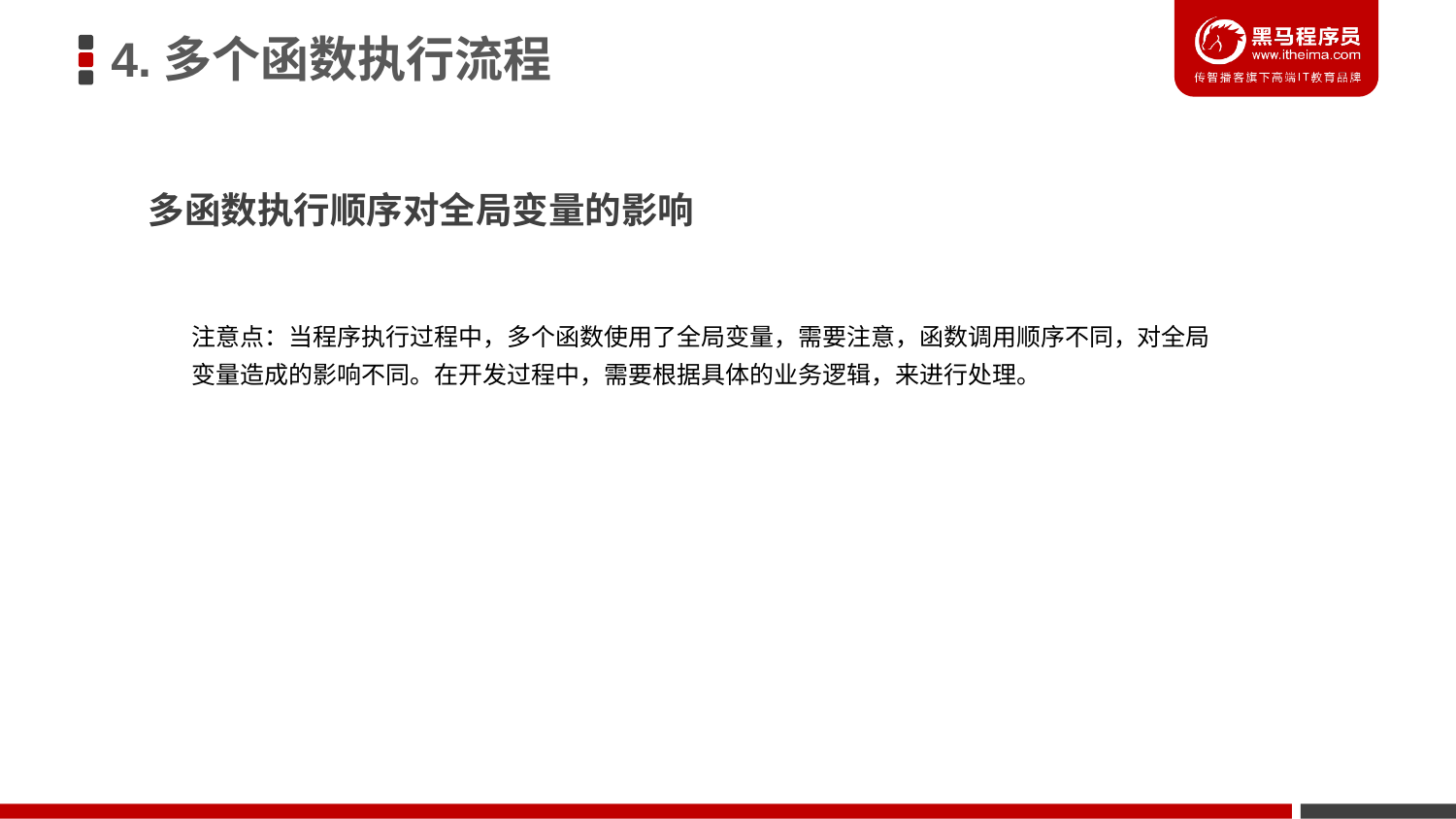

4.多个函数执行流程
多函数执行顺序对全局变量的影响
注意点：当程序执行过程中，多个函数使用了全局变量，需要注意，函数调用顺序不同，对全局变量造成的影响不同。在开发过程中，需要根据具体的业务逻辑，来进行处理。